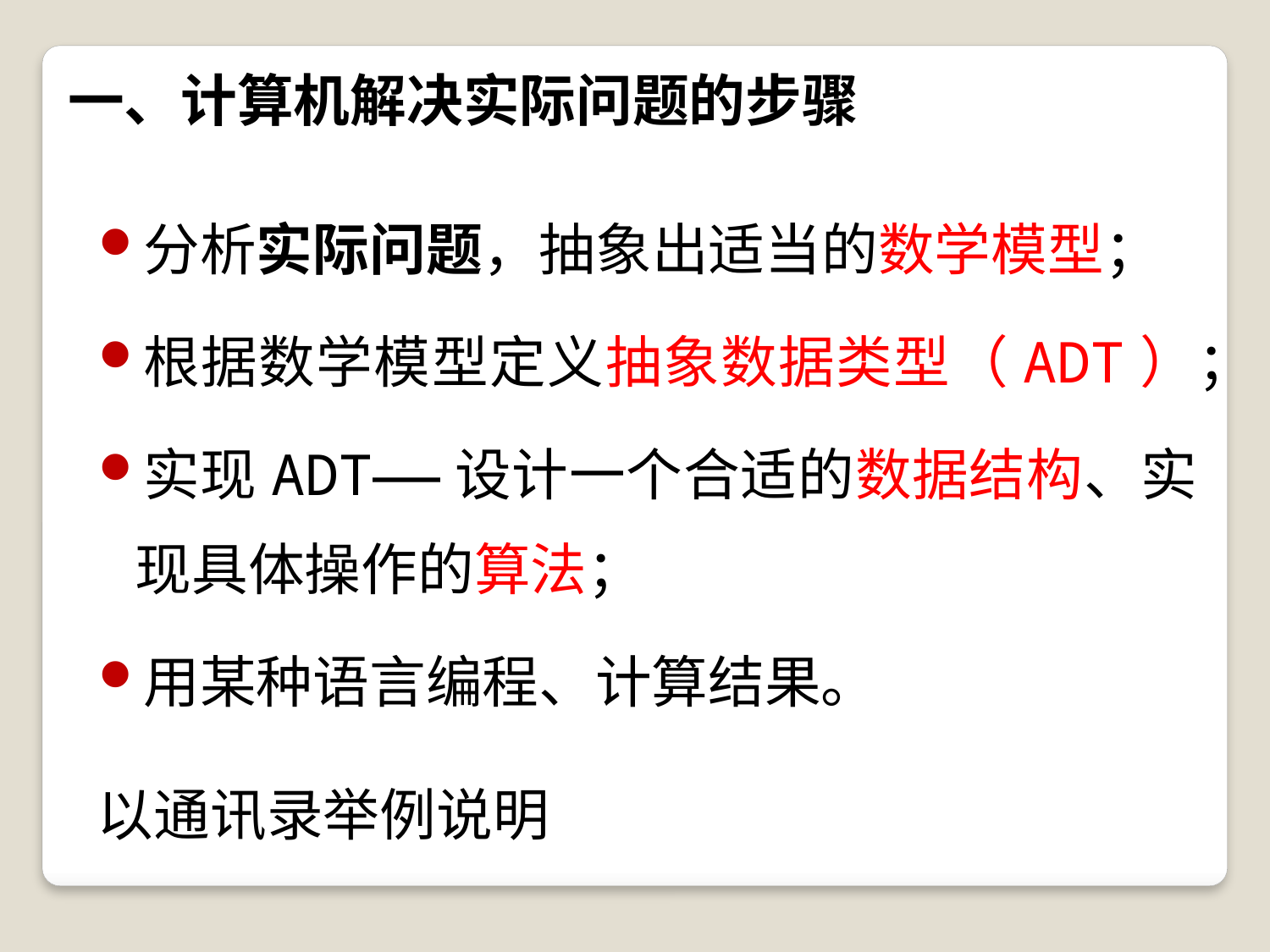

# 一、计算机解决实际问题的步骤

分析实际问题，抽象出适当的数学模型；
根据数学模型定义抽象数据类型（ADT）；
实现ADT——设计一个合适的数据结构、实现具体操作的算法；
用某种语言编程、计算结果。

以通讯录举例说明